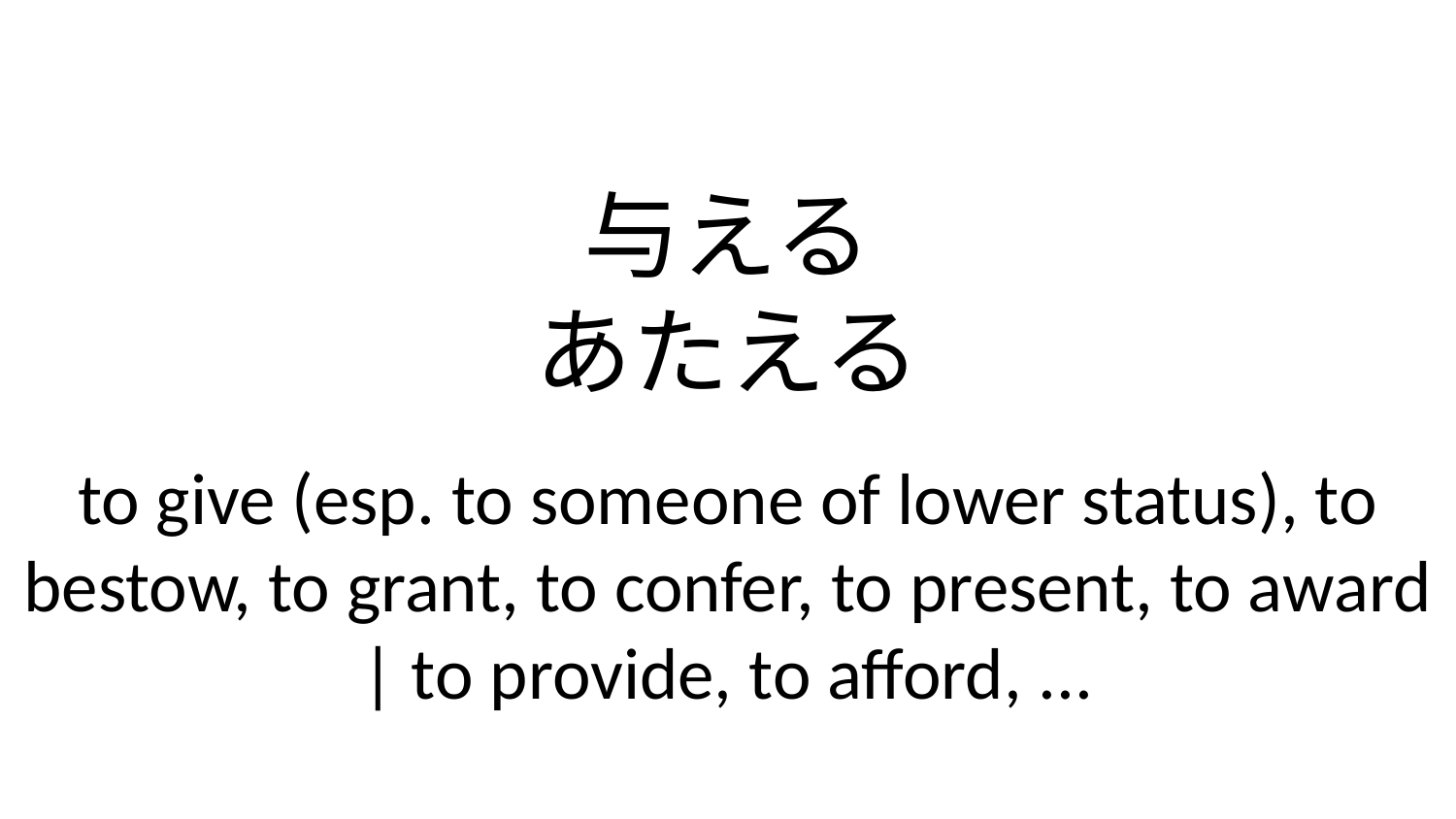

与える
あたえる
to give (esp. to someone of lower status), to bestow, to grant, to confer, to present, to award | to provide, to afford, ...
63-64